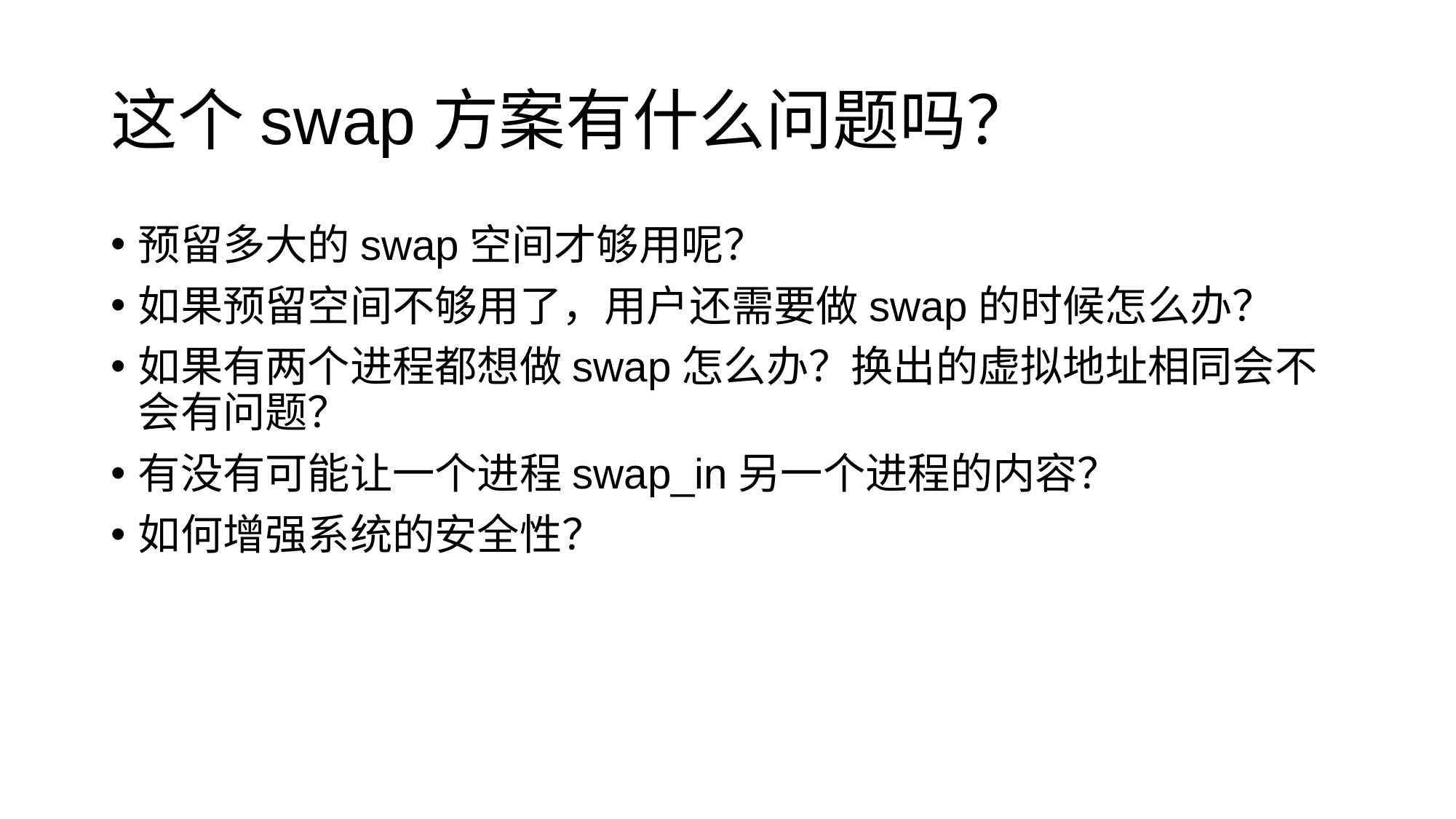

# 这个swap方案有什么问题吗？
预留多大的swap空间才够用呢？
如果预留空间不够用了，用户还需要做swap的时候怎么办？
如果有两个进程都想做swap怎么办？换出的虚拟地址相同会不会有问题？
有没有可能让一个进程swap_in另一个进程的内容？
如何增强系统的安全性？